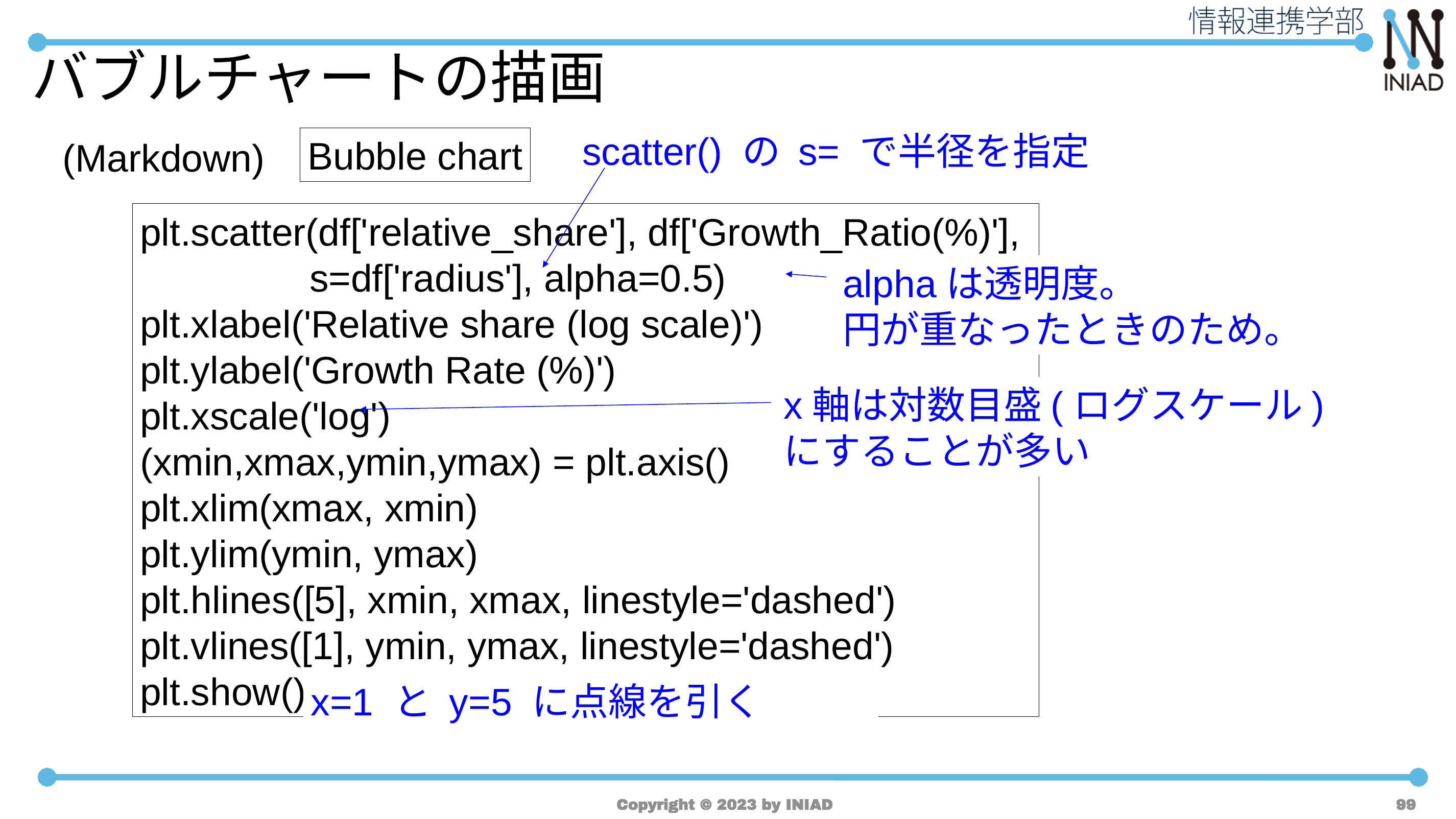

# バブルチャートの描画
scatter() の s= で半径を指定
Bubble chart
(Markdown)
plt.scatter(df['relative_share'], df['Growth_Ratio(%)'],
                s=df['radius'], alpha=0.5)
plt.xlabel('Relative share (log scale)')
plt.ylabel('Growth Rate (%)')
plt.xscale('log')
(xmin,xmax,ymin,ymax) = plt.axis()
plt.xlim(xmax, xmin)
plt.ylim(ymin, ymax)
plt.hlines([5], xmin, xmax, linestyle='dashed')
plt.vlines([1], ymin, ymax, linestyle='dashed')
plt.show()
alphaは透明度。
円が重なったときのため。
x軸は対数目盛(ログスケール)にすることが多い
x=1 と y=5 に点線を引く
Copyright © 2023 by INIAD
99